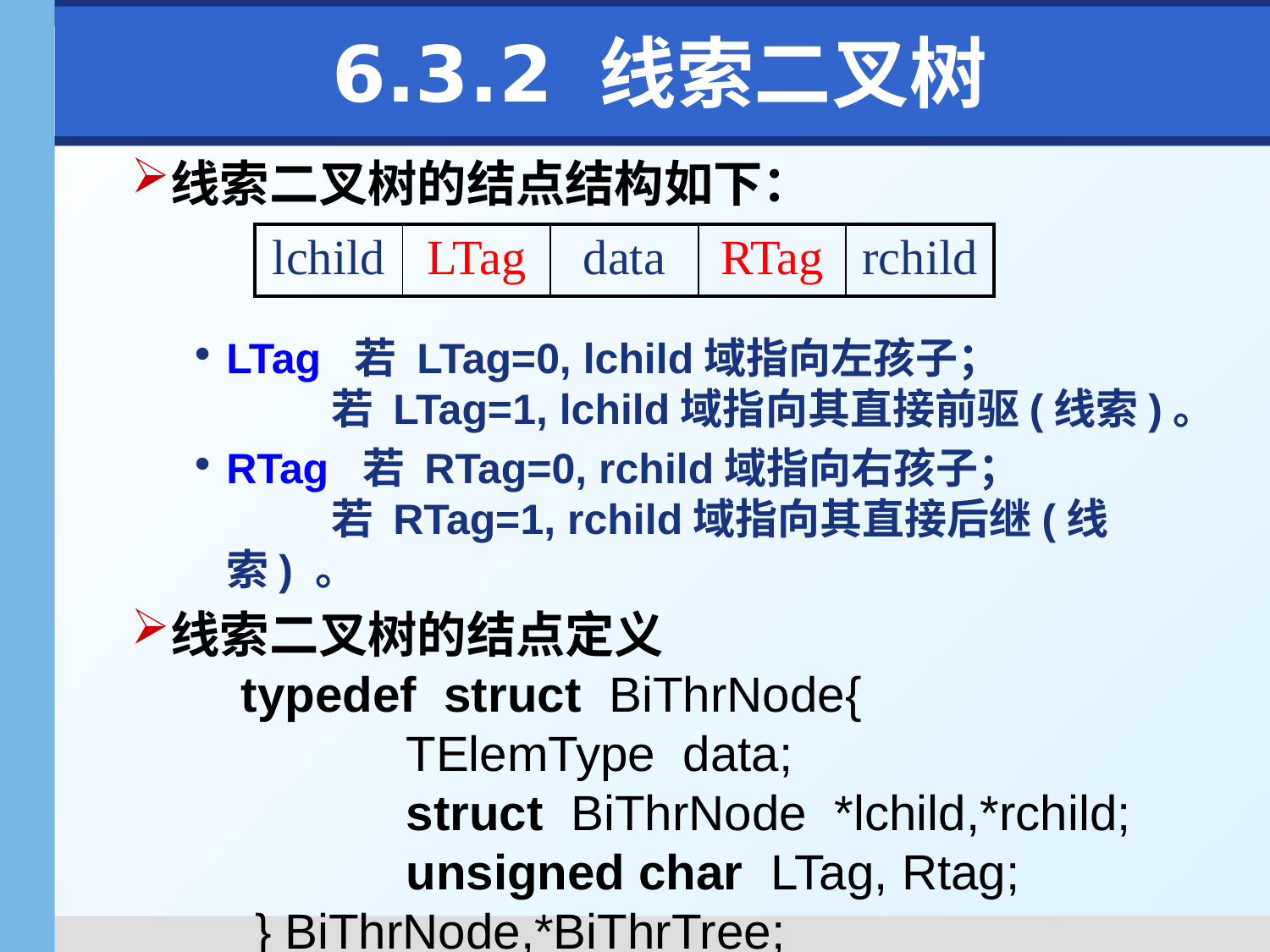

# 6.3.2 线索二叉树
线索二叉树的结点结构如下：

LTag  若 LTag=0, lchild域指向左孩子；
           若 LTag=1, lchild域指向其直接前驱(线索)。
RTag  若 RTag=0, rchild域指向右孩子；
           若 RTag=1, rchild域指向其直接后继(线索) 。
线索二叉树的结点定义
        typedef  struct  BiThrNode{
                    TElemType  data;
                    struct  BiThrNode  *lchild,*rchild;
                    unsigned char  LTag, Rtag;
         } BiThrNode,*BiThrTree;
| lchild | LTag | data | RTag | rchild |
| --- | --- | --- | --- | --- |